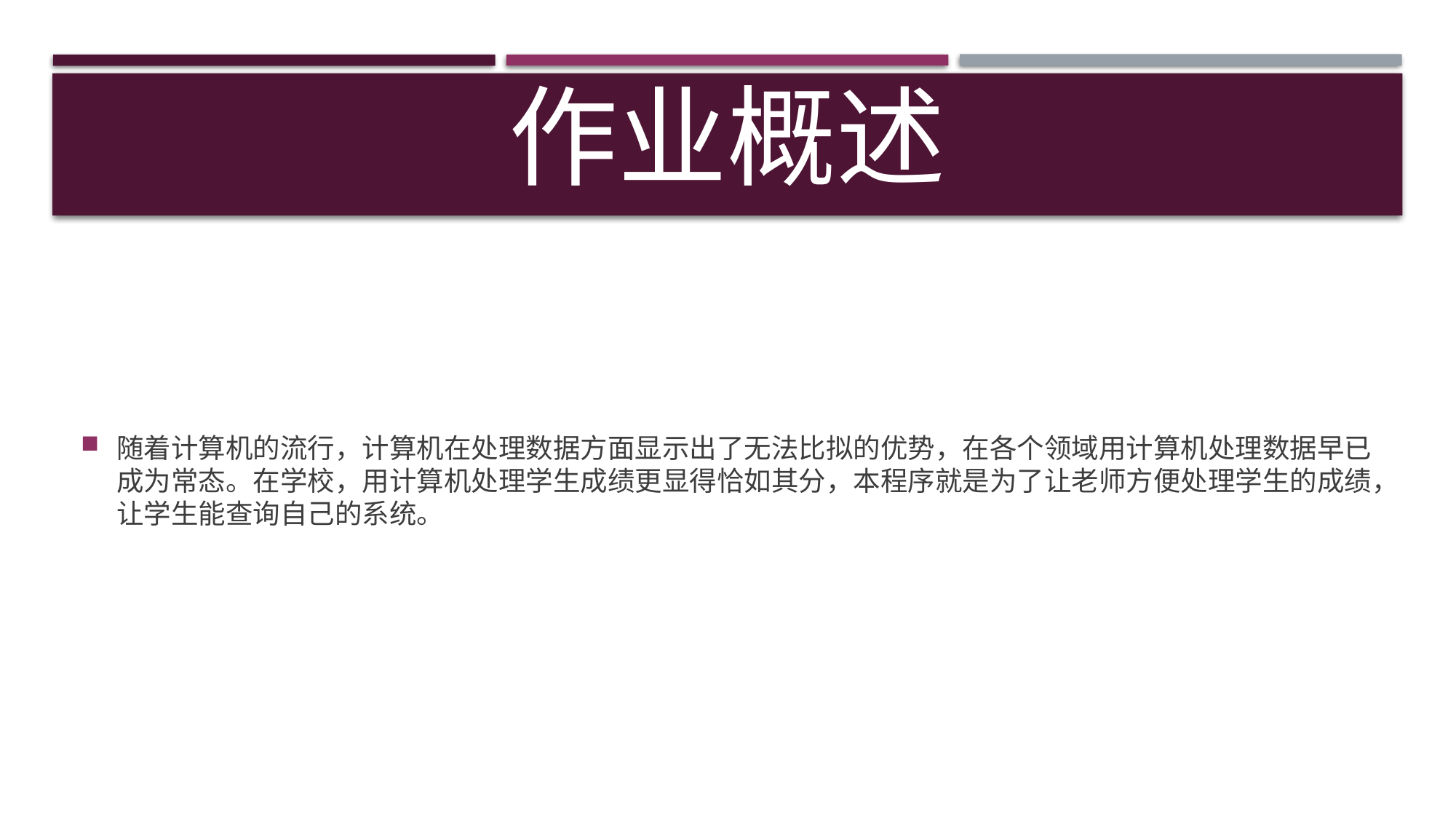

# 作业概述
随着计算机的流行，计算机在处理数据方面显示出了无法比拟的优势，在各个领域用计算机处理数据早已成为常态。在学校，用计算机处理学生成绩更显得恰如其分，本程序就是为了让老师方便处理学生的成绩，让学生能查询自己的系统。